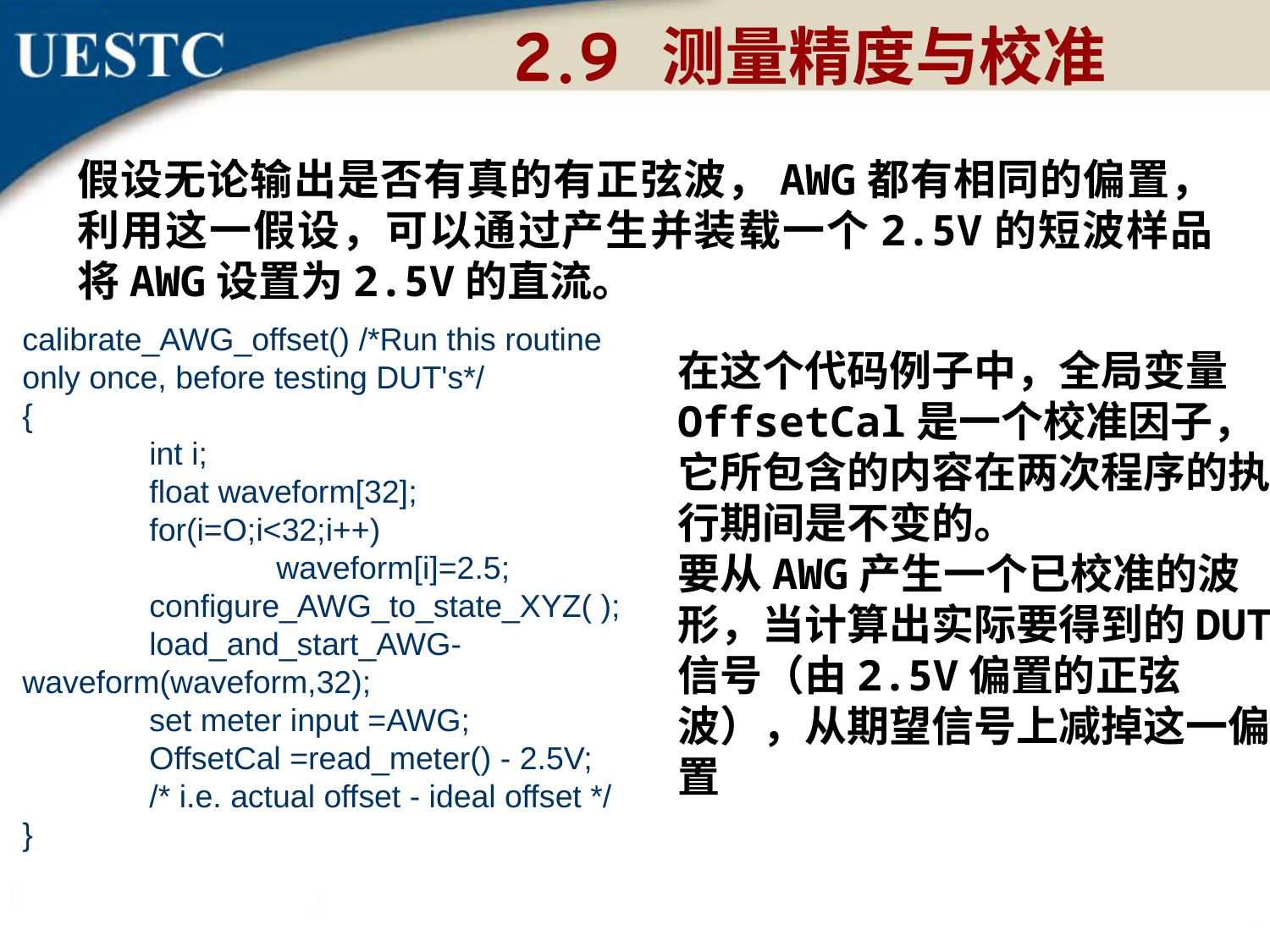

2.9 测量精度与校准
假设无论输出是否有真的有正弦波，AWG都有相同的偏置，利用这一假设，可以通过产生并装载一个2.5V的短波样品将AWG设置为2.5V的直流。
calibrate_AWG_offset() /*Run this routine only once, before testing DUT's*/
{
	int i;
	float waveform[32];
	for(i=O;i<32;i++)
		waveform[i]=2.5;
	configure_AWG_to_state_XYZ( );
	load_and_start_AWG- waveform(waveform,32);
	set meter input =AWG;
	OffsetCal =read_meter() - 2.5V;
	/* i.e. actual offset - ideal offset */
}
在这个代码例子中，全局变量OffsetCal是一个校准因子，它所包含的内容在两次程序的执行期间是不变的。
要从AWG产生一个已校准的波形，当计算出实际要得到的DUT信号（由2.5V偏置的正弦波），从期望信号上减掉这一偏置